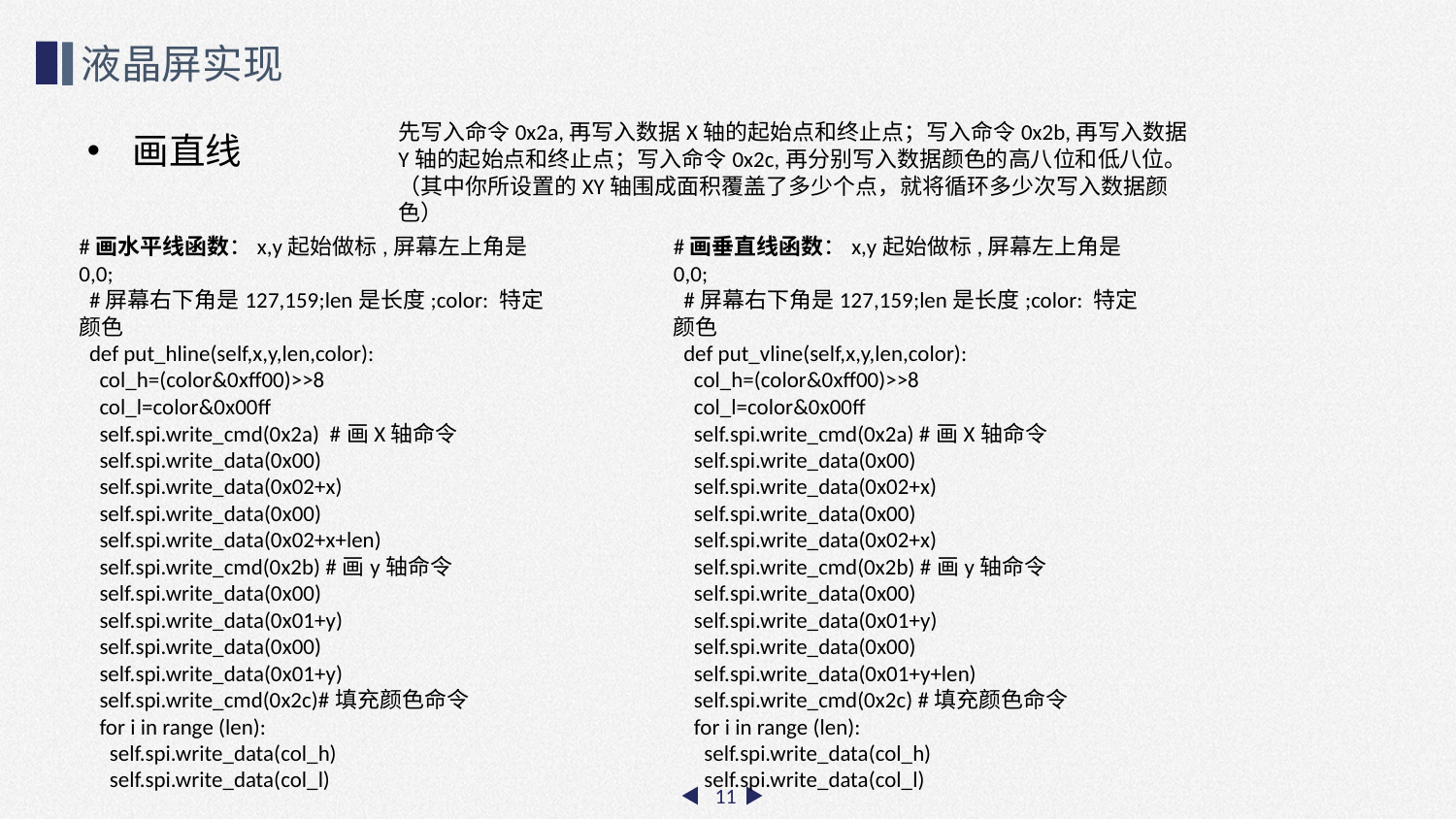

液晶屏实现

先写入命令0x2a,再写入数据X轴的起始点和终止点；写入命令0x2b,再写入数据Y轴的起始点和终止点；写入命令0x2c,再分别写入数据颜色的高八位和低八位。（其中你所设置的XY轴围成面积覆盖了多少个点，就将循环多少次写入数据颜色）
画直线
#画垂直线函数：x,y起始做标,屏幕左上角是0,0;
  #屏幕右下角是127,159;len是长度;color: 特定颜色
  def put_vline(self,x,y,len,color):
    col_h=(color&0xff00)>>8
    col_l=color&0x00ff
    self.spi.write_cmd(0x2a) #画X轴命令
    self.spi.write_data(0x00)
    self.spi.write_data(0x02+x)
    self.spi.write_data(0x00)
    self.spi.write_data(0x02+x)
    self.spi.write_cmd(0x2b) #画y轴命令
    self.spi.write_data(0x00)
    self.spi.write_data(0x01+y)
    self.spi.write_data(0x00)
    self.spi.write_data(0x01+y+len)
    self.spi.write_cmd(0x2c) #填充颜色命令
    for i in range (len):
      self.spi.write_data(col_h)
      self.spi.write_data(col_l)
#画水平线函数：x,y起始做标,屏幕左上角是0,0;
  #屏幕右下角是127,159;len是长度;color: 特定颜色
  def put_hline(self,x,y,len,color):
    col_h=(color&0xff00)>>8
    col_l=color&0x00ff
    self.spi.write_cmd(0x2a)  #画X轴命令
    self.spi.write_data(0x00)
    self.spi.write_data(0x02+x)
    self.spi.write_data(0x00)
    self.spi.write_data(0x02+x+len)
    self.spi.write_cmd(0x2b) #画y轴命令
    self.spi.write_data(0x00)
    self.spi.write_data(0x01+y)
    self.spi.write_data(0x00)
    self.spi.write_data(0x01+y)
    self.spi.write_cmd(0x2c)#填充颜色命令
    for i in range (len):
      self.spi.write_data(col_h)
      self.spi.write_data(col_l)
11